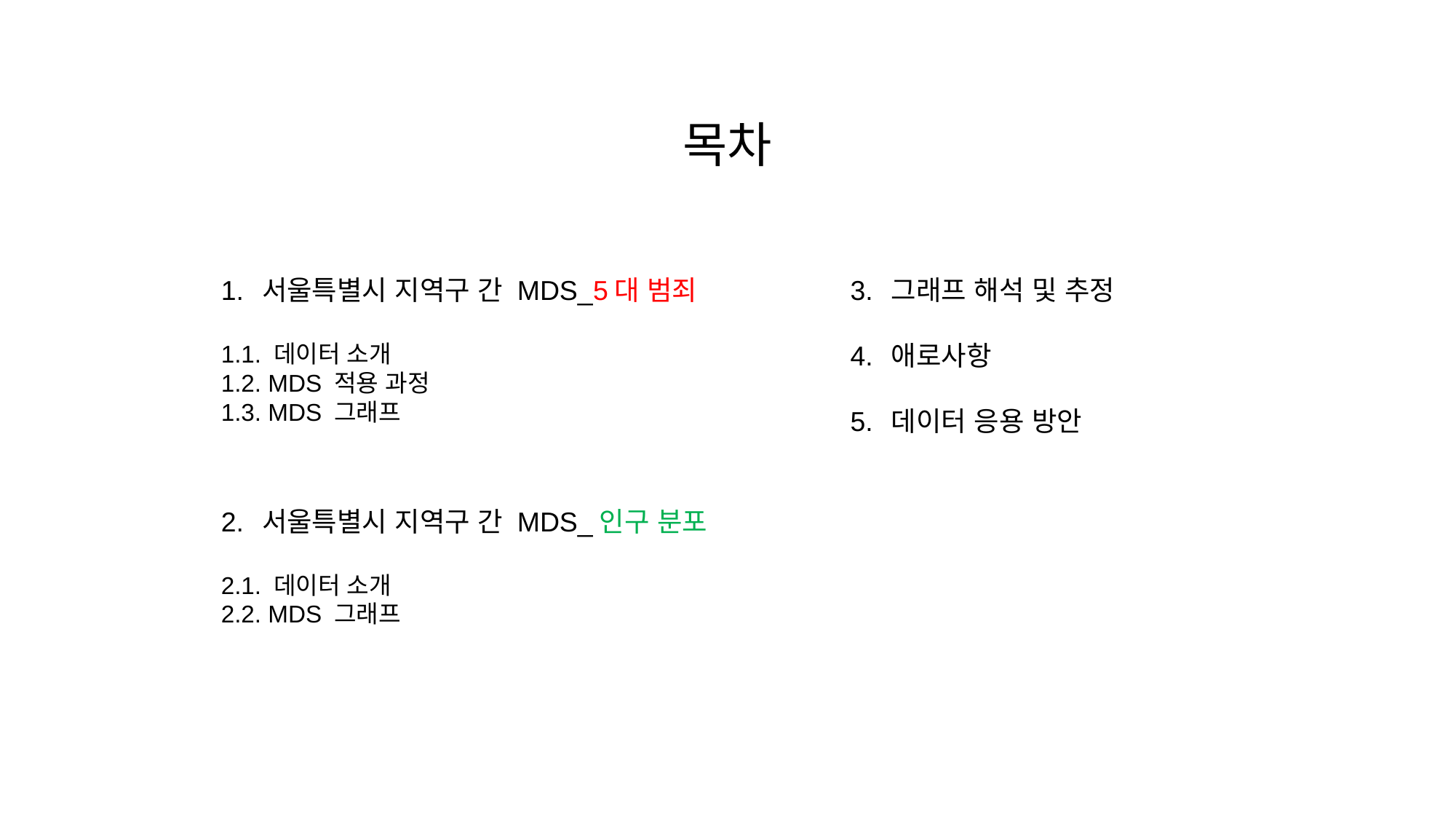

목차
서울특별시 지역구 간 MDS_5대 범죄

1.1. 데이터 소개
1.2. MDS 적용 과정
1.3. MDS 그래프
서울특별시 지역구 간 MDS_인구 분포

2.1. 데이터 소개
2.2. MDS 그래프
그래프 해석 및 추정

애로사항

데이터 응용 방안